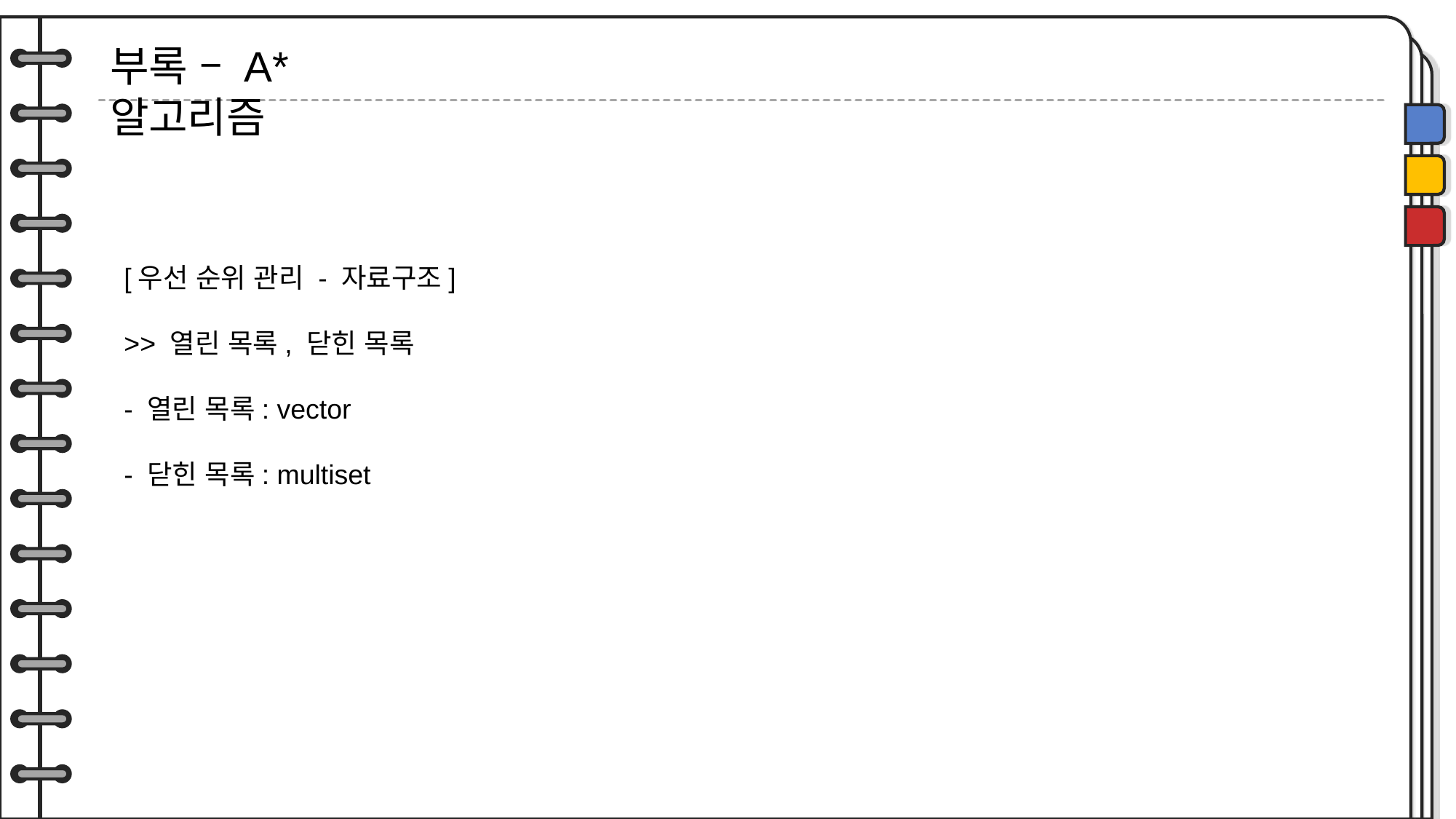

부록 – A* 알고리즘

[우선 순위 관리 - 자료구조]

>> 열린 목록, 닫힌 목록

- 열린 목록: vector

- 닫힌 목록: multiset